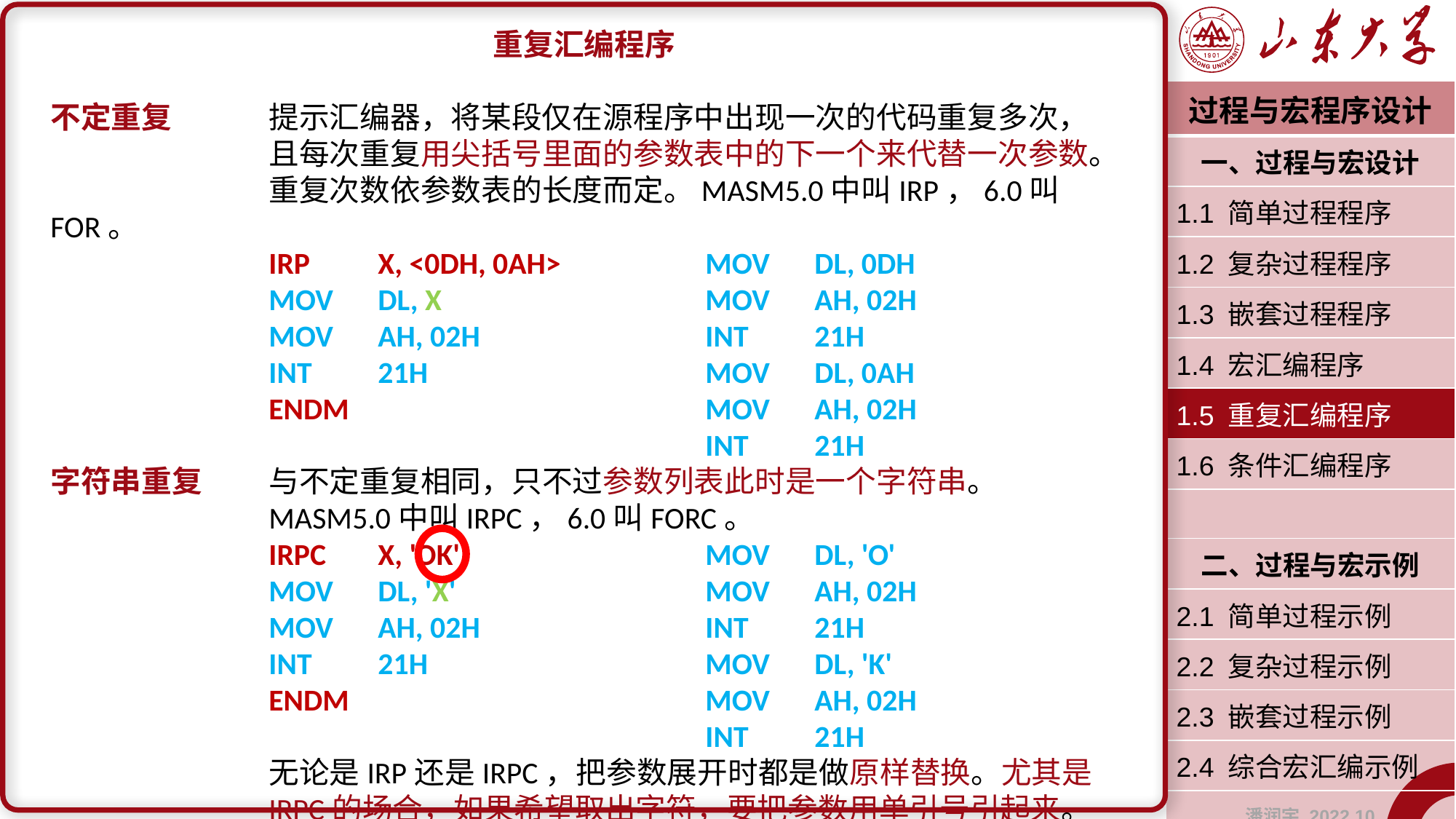

重复汇编程序

不定重复 	提示汇编器，将某段仅在源程序中出现一次的代码重复多次，		且每次重复用尖括号里面的参数表中的下一个来代替一次参数。		重复次数依参数表的长度而定。MASM5.0中叫IRP，6.0叫FOR。
		IRP	X, <0DH, 0AH>		MOV	DL, 0DH
		MOV	DL, X			MOV	AH, 02H
		MOV	AH, 02H			INT	21H
		INT	21H			MOV	DL, 0AH
		ENDM				MOV	AH, 02H
						INT	21H
字符串重复 	与不定重复相同，只不过参数列表此时是一个字符串。			MASM5.0中叫IRPC，6.0叫FORC。
		IRPC	X, 'OK'			MOV	DL, 'O'
		MOV	DL, 'X'			MOV	AH, 02H
		MOV	AH, 02H			INT	21H
		INT	21H			MOV	DL, 'K'
		ENDM				MOV	AH, 02H
						INT	21H
		无论是IRP还是IRPC，把参数展开时都是做原样替换。尤其是		IRPC的场合，如果希望取出字符，要把参数用单引号引起来。
| 过程与宏程序设计 |
| --- |
| 一、过程与宏设计 |
| 1.1 简单过程程序 |
| 1.2 复杂过程程序 |
| 1.3 嵌套过程程序 |
| 1.4 宏汇编程序 |
| 1.5 重复汇编程序 |
| 1.6 条件汇编程序 |
|  |
| 二、过程与宏示例 |
| 2.1 简单过程示例 |
| 2.2 复杂过程示例 |
| 2.3 嵌套过程示例 |
| 2.4 综合宏汇编示例 |
| 潘润宇 2022.10 |